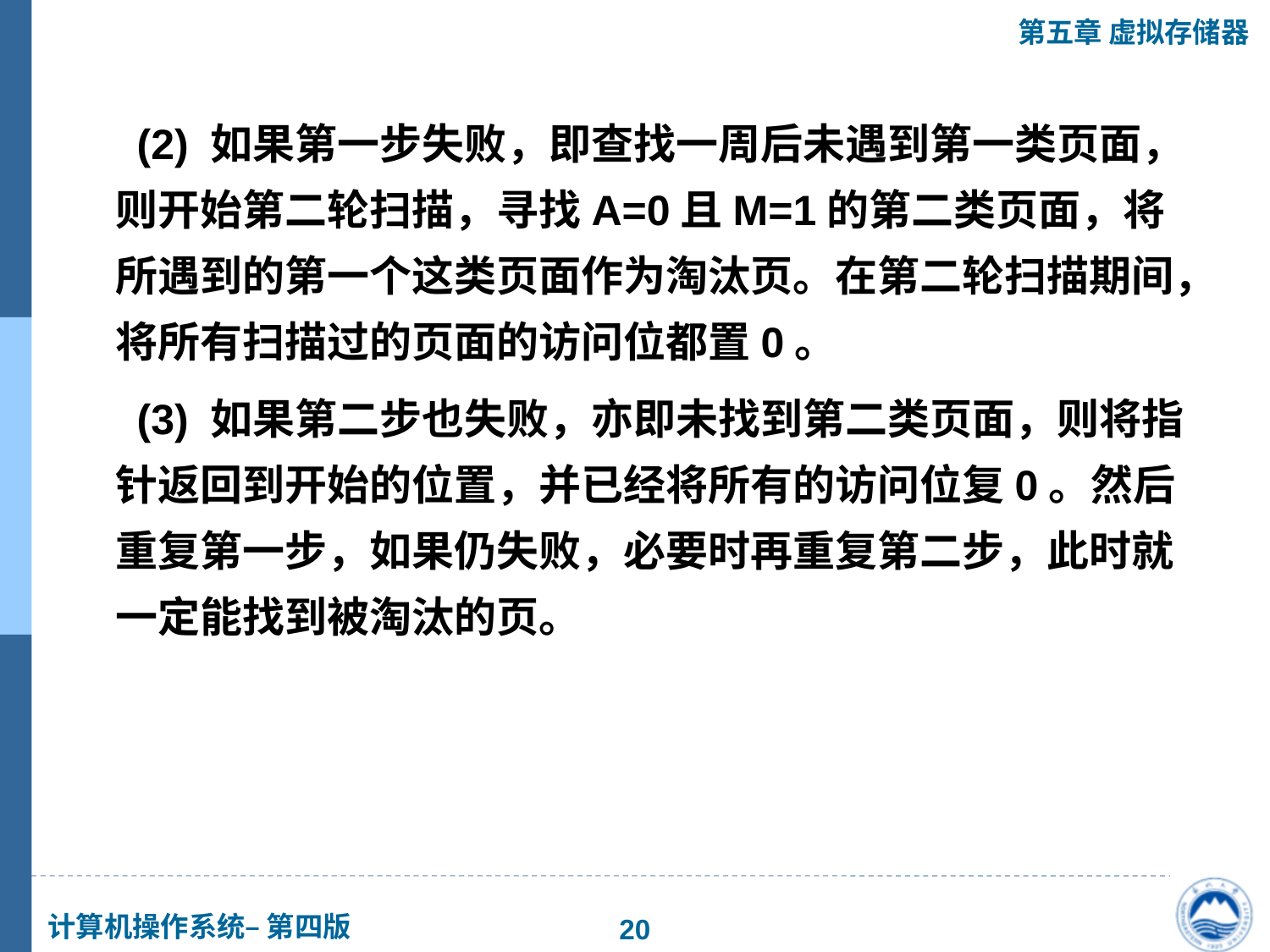

(2) 如果第一步失败，即查找一周后未遇到第一类页面，则开始第二轮扫描，寻找A=0且M=1的第二类页面，将所遇到的第一个这类页面作为淘汰页。在第二轮扫描期间，将所有扫描过的页面的访问位都置0。
     (3) 如果第二步也失败，亦即未找到第二类页面，则将指针返回到开始的位置，并已经将所有的访问位复0。然后重复第一步，如果仍失败，必要时再重复第二步，此时就一定能找到被淘汰的页。